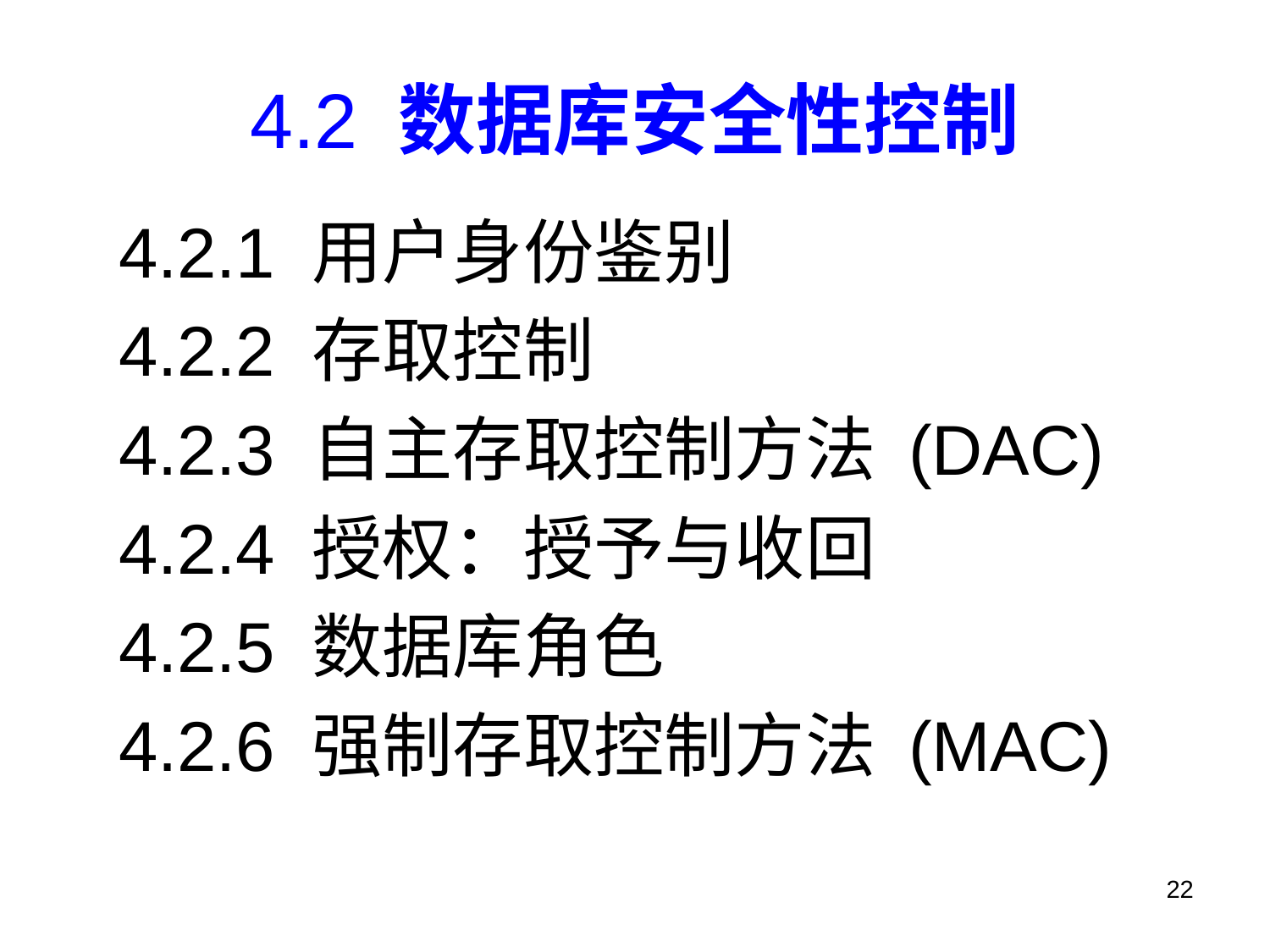

# 4.2 数据库安全性控制
4.2.1 用户身份鉴别
4.2.2 存取控制
4.2.3 自主存取控制方法 (DAC)
4.2.4 授权：授予与收回
4.2.5 数据库角色
4.2.6 强制存取控制方法 (MAC)

22